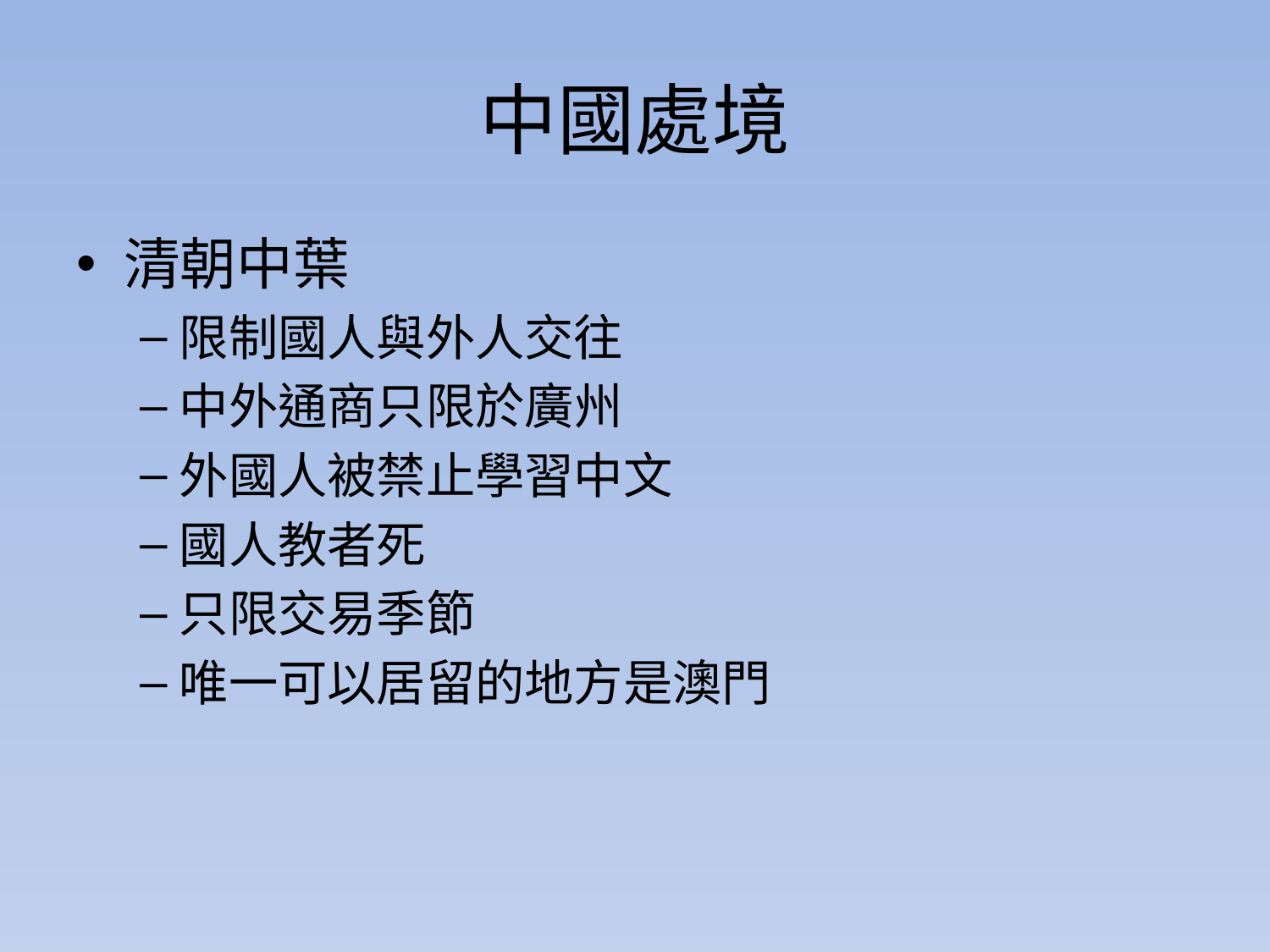

# 中國處境
清朝中葉
限制國人與外人交往
中外通商只限於廣州
外國人被禁止學習中文
國人教者死
只限交易季節
唯一可以居留的地方是澳門